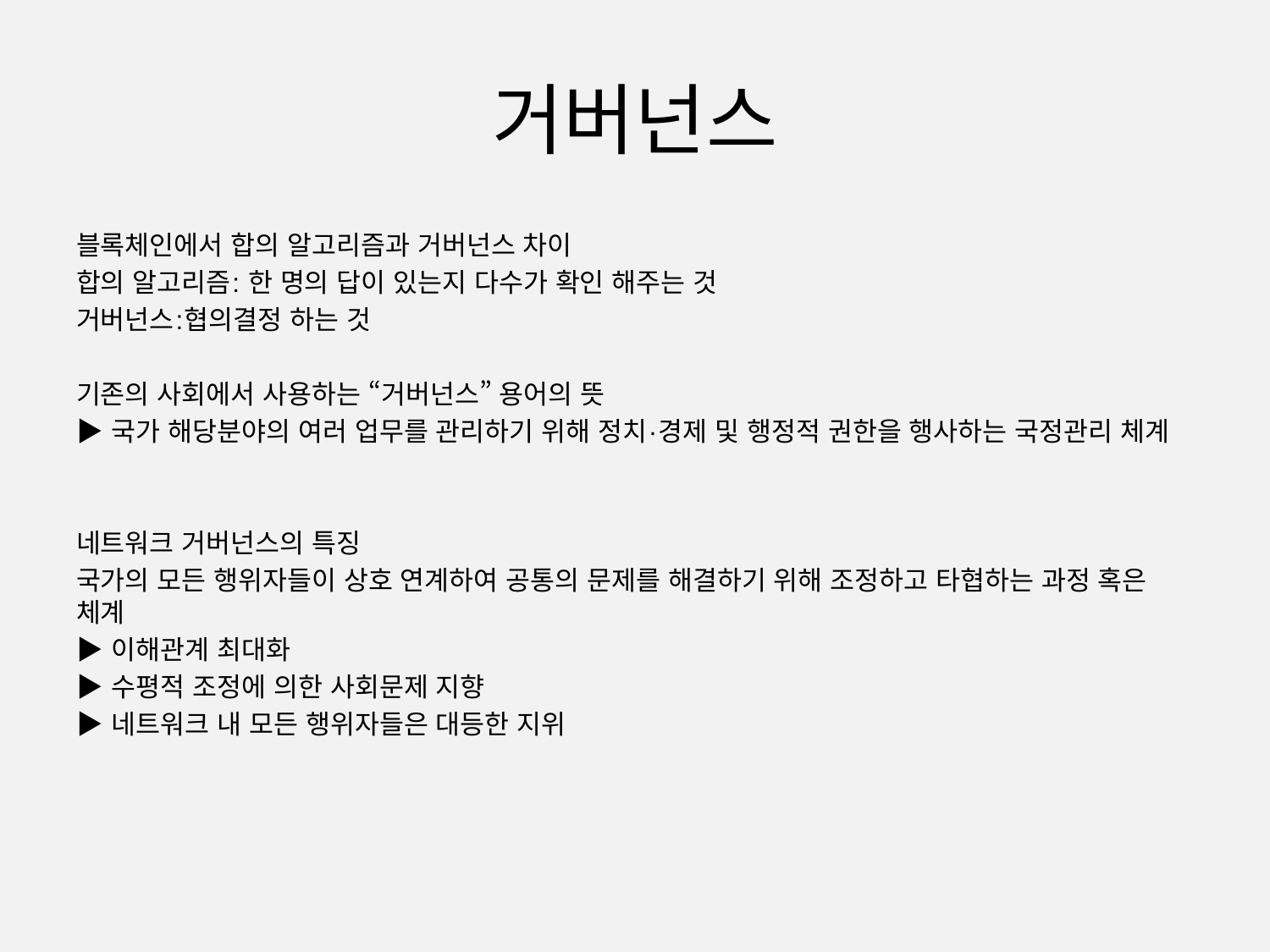

# 거버넌스
블록체인에서 합의 알고리즘과 거버넌스 차이
합의 알고리즘: 한 명의 답이 있는지 다수가 확인 해주는 것
거버넌스:협의결정 하는 것

기존의 사회에서 사용하는 “거버넌스” 용어의 뜻
▶ 국가 해당분야의 여러 업무를 관리하기 위해 정치·경제 및 행정적 권한을 행사하는 국정관리 체계

네트워크 거버넌스의 특징
국가의 모든 행위자들이 상호 연계하여 공통의 문제를 해결하기 위해 조정하고 타협하는 과정 혹은 체계
▶ 이해관계 최대화
▶ 수평적 조정에 의한 사회문제 지향
▶ 네트워크 내 모든 행위자들은 대등한 지위